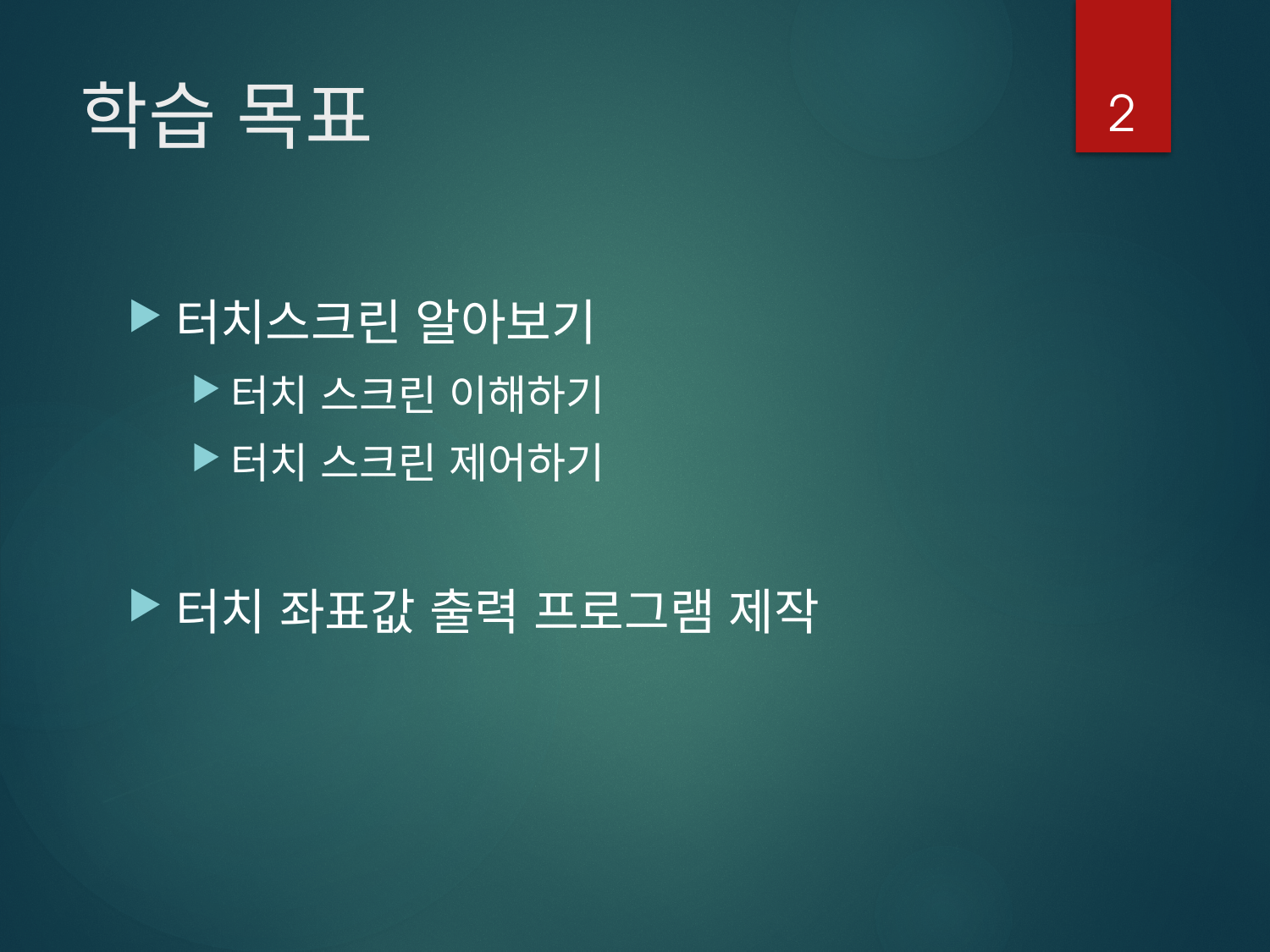

2
# 학습 목표
터치스크린 알아보기
터치 스크린 이해하기
터치 스크린 제어하기

터치 좌표값 출력 프로그램 제작